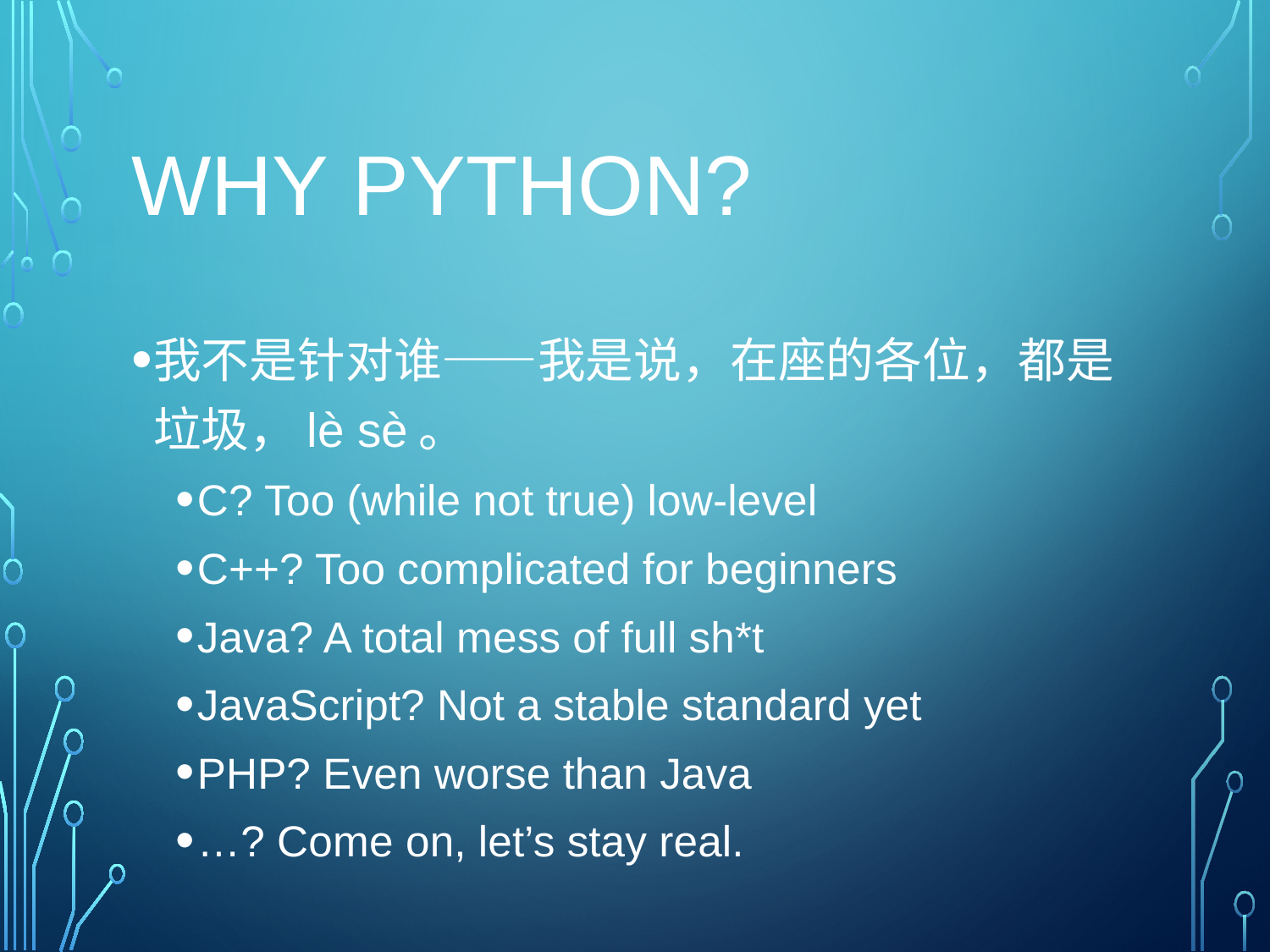

# Why python?
我不是针对谁——我是说，在座的各位，都是垃圾，lè sè。
C? Too (while not true) low-level
C++? Too complicated for beginners
Java? A total mess of full sh*t
JavaScript? Not a stable standard yet
PHP? Even worse than Java
…? Come on, let’s stay real.